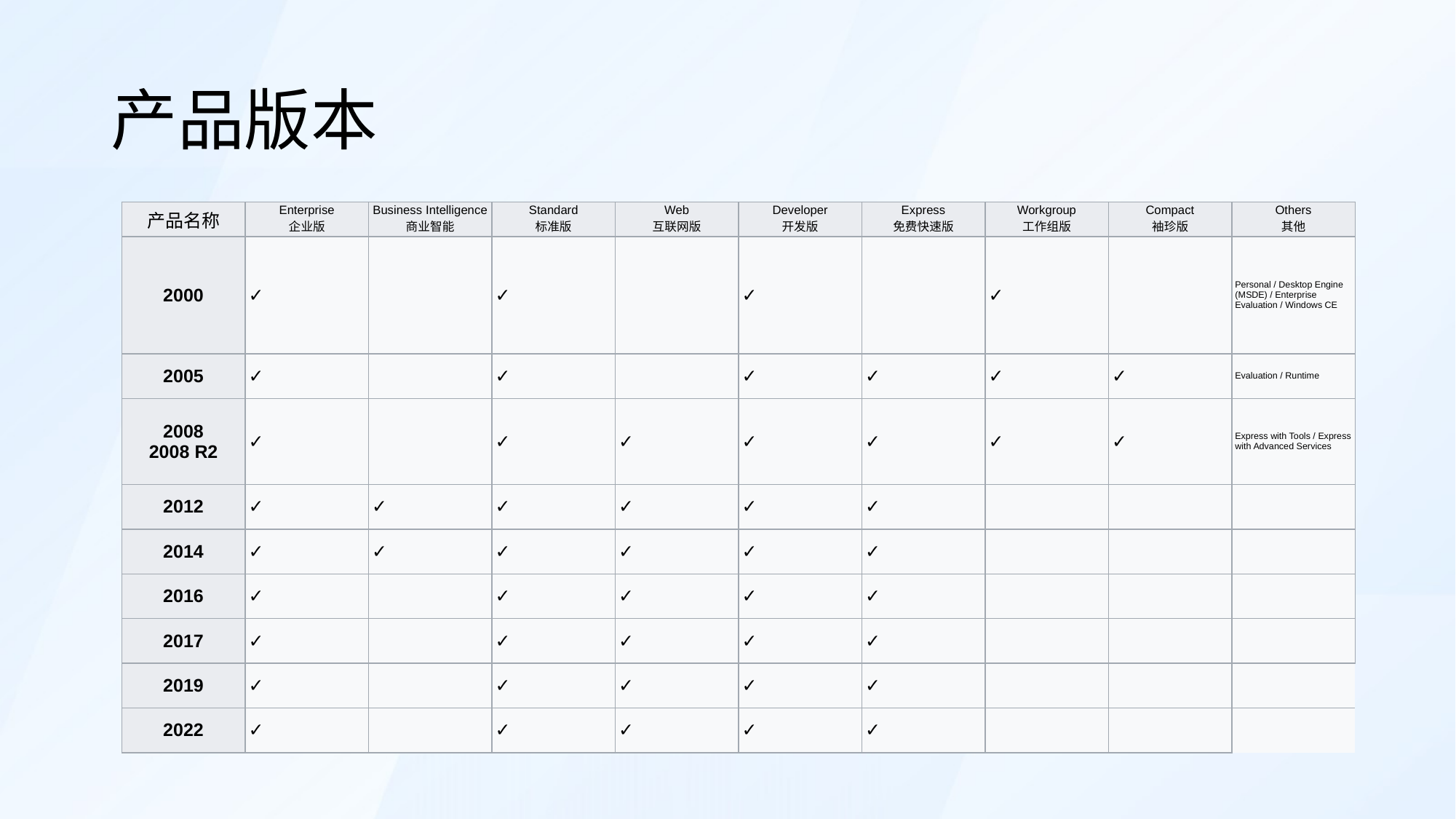

# 产品版本
| 产品名称 | Enterprise 企业版 | Business Intelligence 商业智能 | Standard 标准版 | Web 互联网版 | Developer 开发版 | Express 免费快速版 | Workgroup 工作组版 | Compact 袖珍版 | Others 其他 |
| --- | --- | --- | --- | --- | --- | --- | --- | --- | --- |
| 2000 | ✓ |  | ✓ |  | ✓ |  | ✓ |  | Personal / Desktop Engine (MSDE) / Enterprise Evaluation / Windows CE |
| 2005 | ✓ |  | ✓ |  | ✓ | ✓ | ✓ | ✓ | Evaluation / Runtime |
| 2008 2008 R2 | ✓ |  | ✓ | ✓ | ✓ | ✓ | ✓ | ✓ | Express with Tools / Express with Advanced Services |
| 2012 | ✓ | ✓ | ✓ | ✓ | ✓ | ✓ |  |  |  |
| 2014 | ✓ | ✓ | ✓ | ✓ | ✓ | ✓ |  |  |  |
| 2016 | ✓ |  | ✓ | ✓ | ✓ | ✓ |  |  |  |
| 2017 | ✓ |  | ✓ | ✓ | ✓ | ✓ |  |  |  |
| 2019 | ✓ |  | ✓ | ✓ | ✓ | ✓ |  |  |  |
| 2022 | ✓ |  | ✓ | ✓ | ✓ | ✓ |  |  |  |